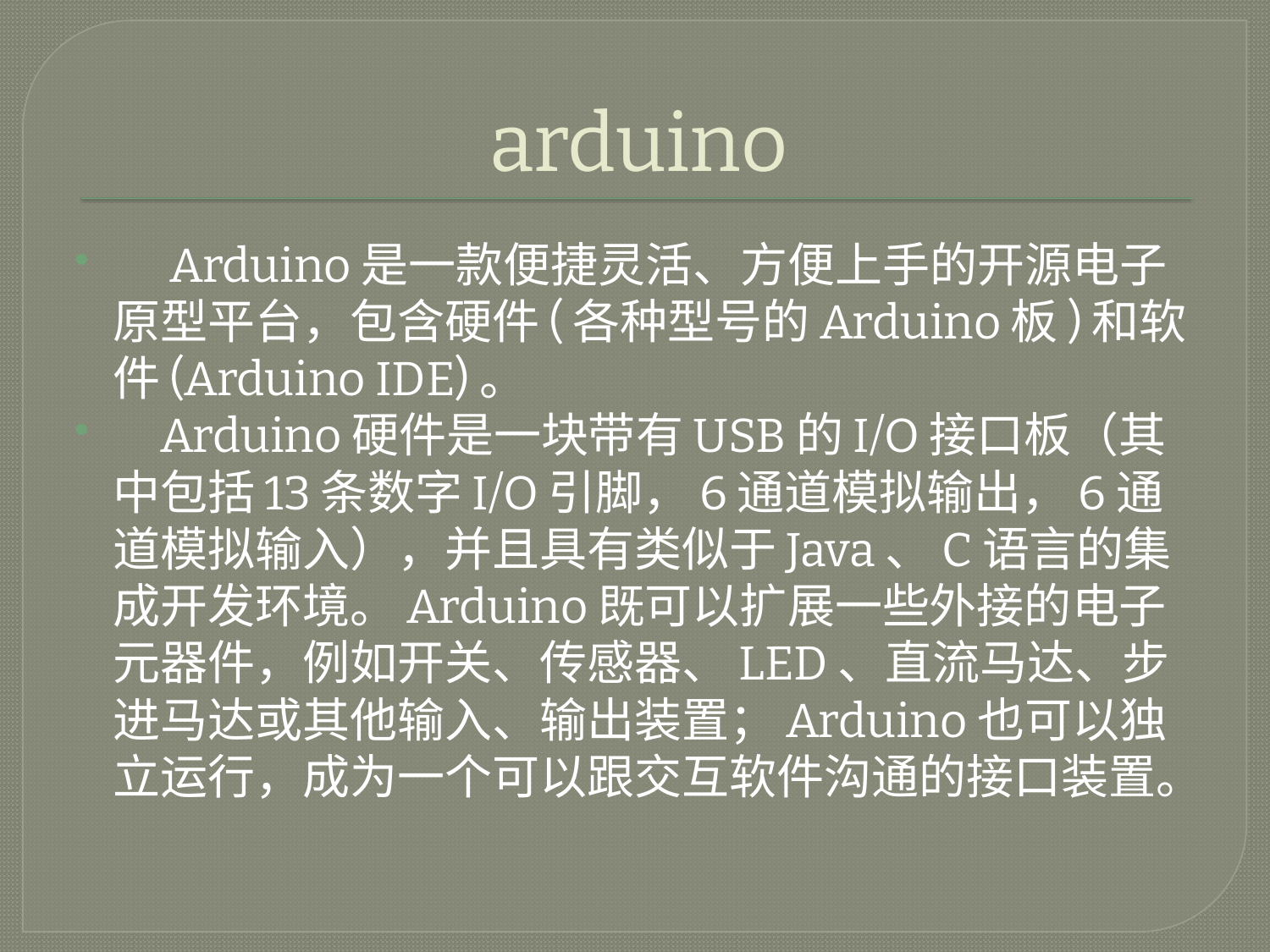

# arduino
      Arduino是一款便捷灵活、方便上手的开源电子原型平台，包含硬件(各种型号的Arduino板)和软件(Arduino IDE)。
     Arduino硬件是一块带有USB的I/O接口板（其中包括13条数字I/O引脚，6通道模拟输出，6通道模拟输入），并且具有类似于Java、C语言的集成开发环境。Arduino既可以扩展一些外接的电子元器件，例如开关、传感器、LED、直流马达、步进马达或其他输入、输出装置；Arduino也可以独立运行，成为一个可以跟交互软件沟通的接口装置。